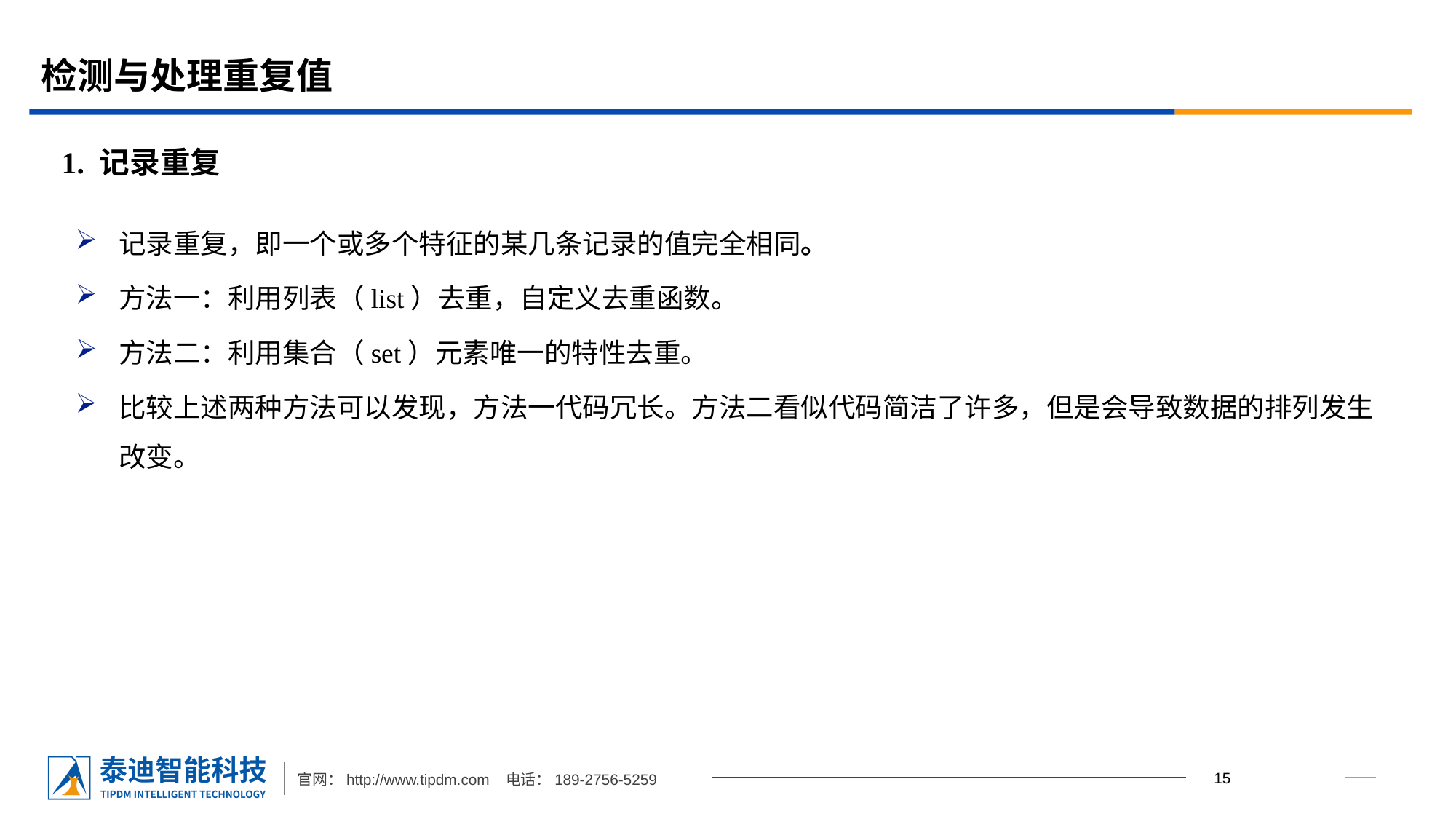

# 检测与处理重复值
1. 记录重复
记录重复，即一个或多个特征的某几条记录的值完全相同。
方法一：利用列表（list）去重，自定义去重函数。
方法二：利用集合（set）元素唯一的特性去重。
比较上述两种方法可以发现，方法一代码冗长。方法二看似代码简洁了许多，但是会导致数据的排列发生改变。